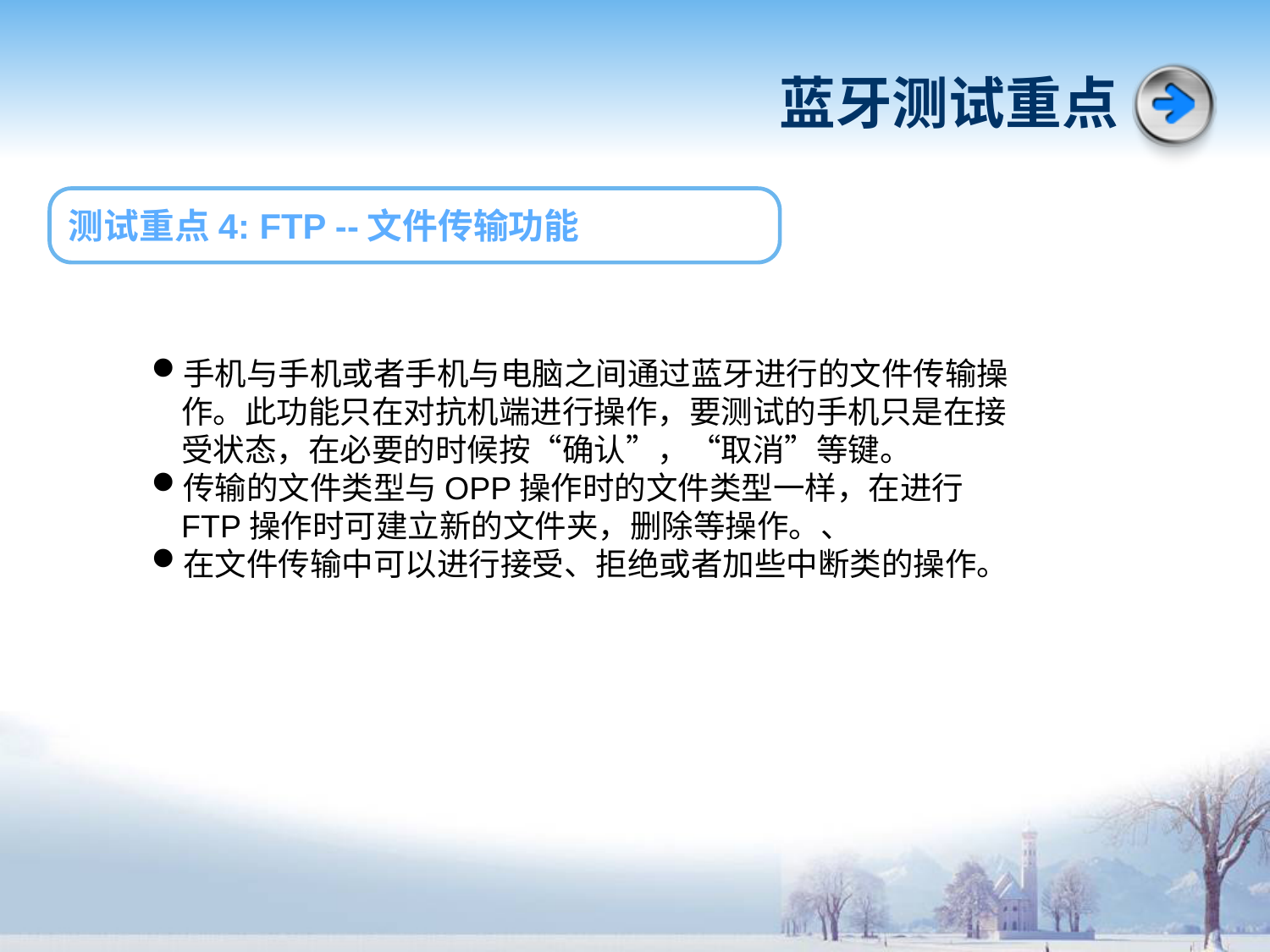

# 蓝牙测试重点
测试重点4: FTP --文件传输功能
手机与手机或者手机与电脑之间通过蓝牙进行的文件传输操作。此功能只在对抗机端进行操作，要测试的手机只是在接受状态，在必要的时候按“确认”，“取消”等键。
传输的文件类型与OPP操作时的文件类型一样，在进行FTP操作时可建立新的文件夹，删除等操作。、
在文件传输中可以进行接受、拒绝或者加些中断类的操作。